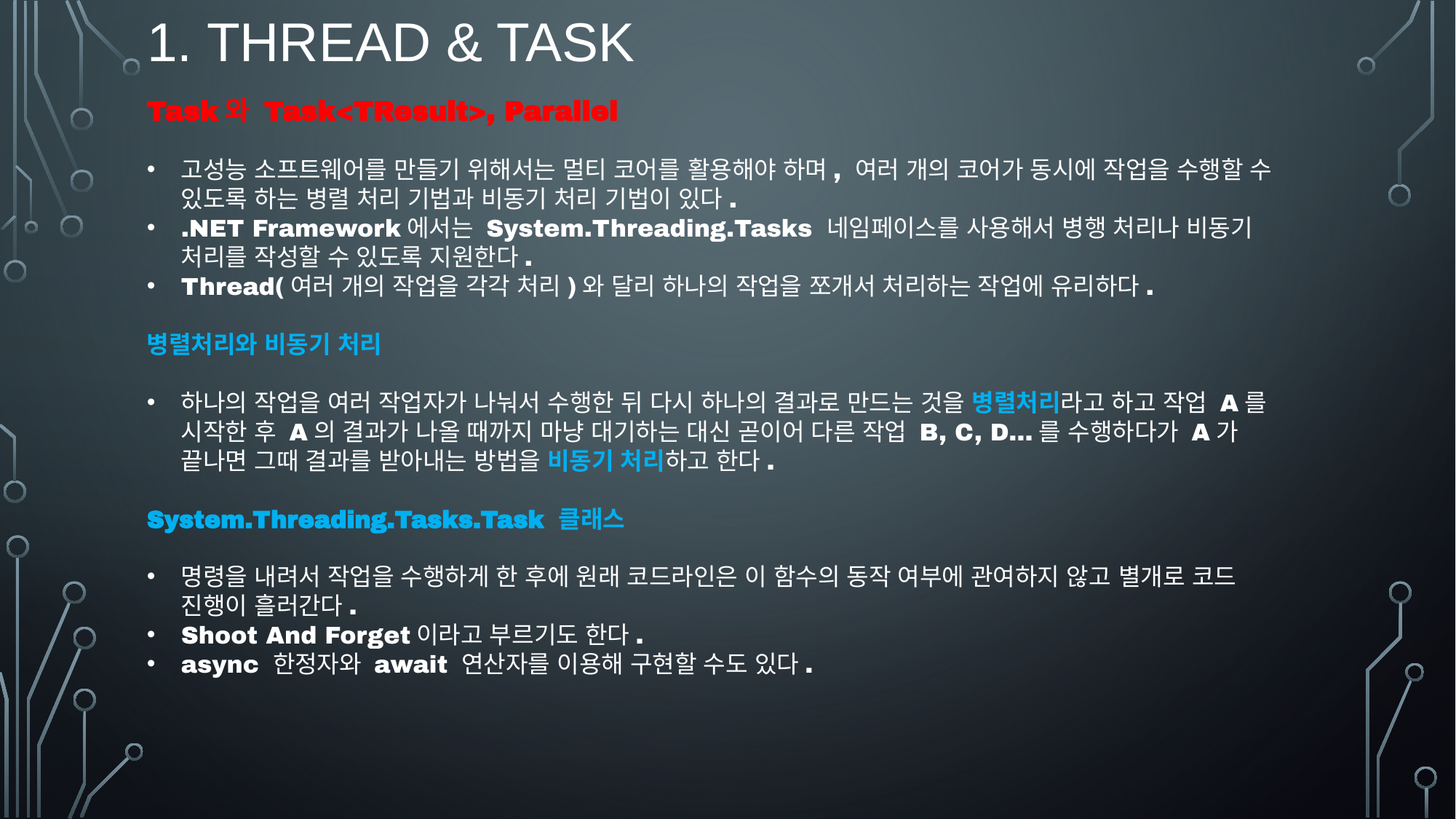

# 1. Thread & task
Task와 Task<TResult>, Parallel

고성능 소프트웨어를 만들기 위해서는 멀티 코어를 활용해야 하며, 여러 개의 코어가 동시에 작업을 수행할 수 있도록 하는 병렬 처리 기법과 비동기 처리 기법이 있다.
.NET Framework에서는 System.Threading.Tasks 네임페이스를 사용해서 병행 처리나 비동기 처리를 작성할 수 있도록 지원한다.
Thread(여러 개의 작업을 각각 처리)와 달리 하나의 작업을 쪼개서 처리하는 작업에 유리하다.

병렬처리와 비동기 처리

하나의 작업을 여러 작업자가 나눠서 수행한 뒤 다시 하나의 결과로 만드는 것을 병렬처리라고 하고 작업 A를 시작한 후 A의 결과가 나올 때까지 마냥 대기하는 대신 곧이어 다른 작업 B, C, D…를 수행하다가 A가 끝나면 그때 결과를 받아내는 방법을 비동기 처리하고 한다.

System.Threading.Tasks.Task 클래스

명령을 내려서 작업을 수행하게 한 후에 원래 코드라인은 이 함수의 동작 여부에 관여하지 않고 별개로 코드 진행이 흘러간다.
Shoot And Forget이라고 부르기도 한다.
async 한정자와 await 연산자를 이용해 구현할 수도 있다.